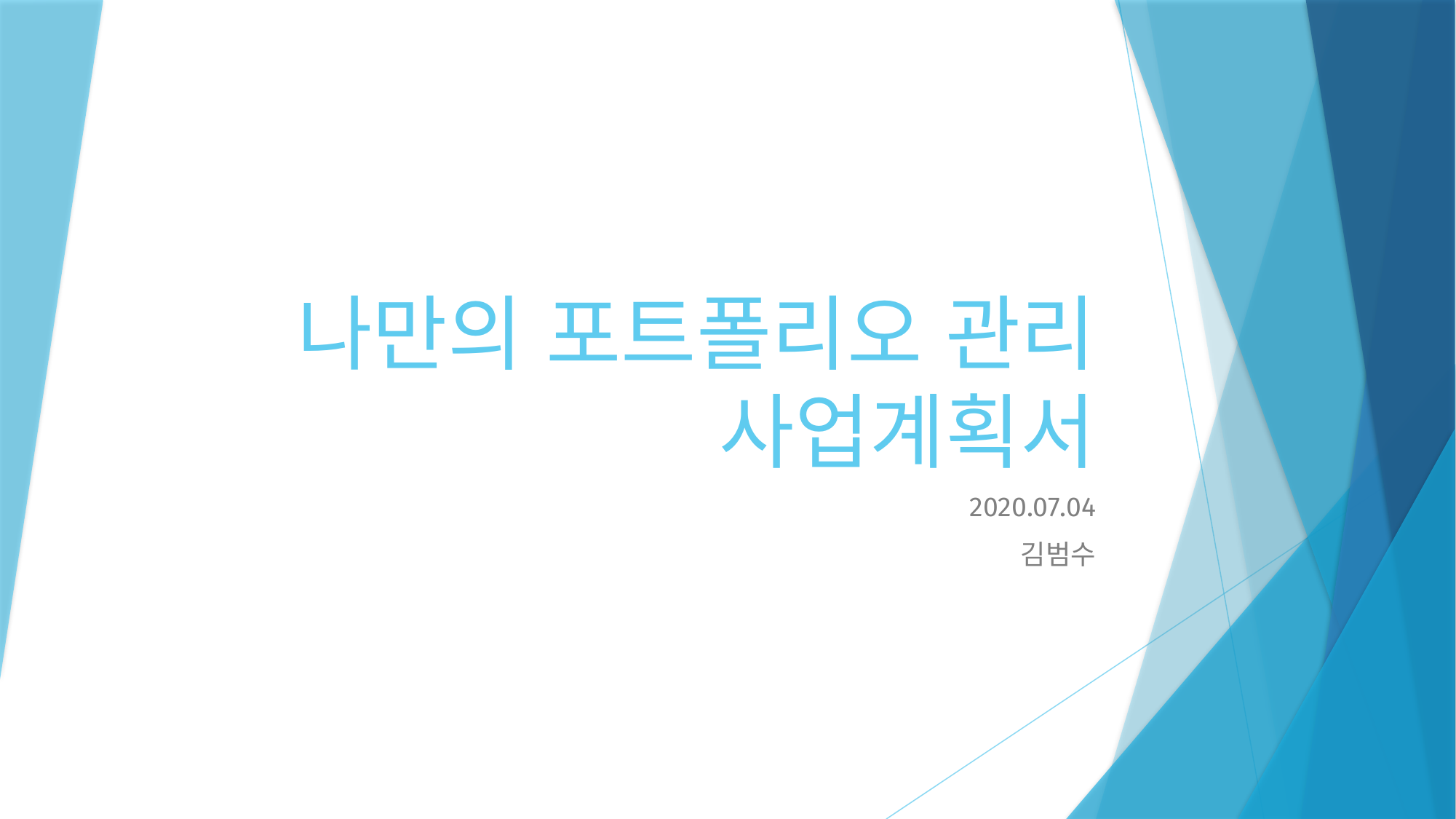

# 나만의 포트폴리오 관리 사업계획서
2020.07.04
김범수